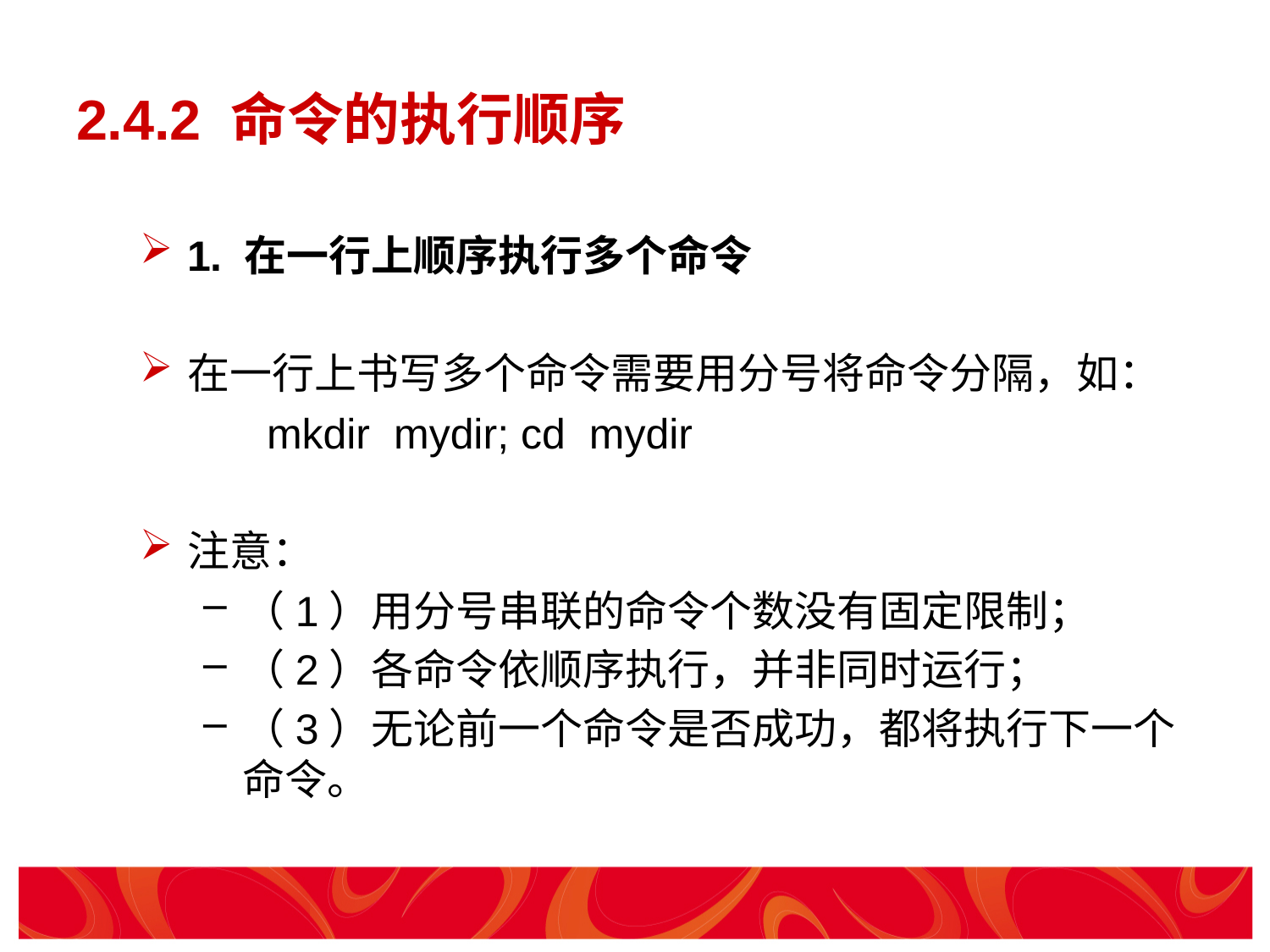

# 2.4.2 命令的执行顺序
1. 在一行上顺序执行多个命令

在一行上书写多个命令需要用分号将命令分隔，如：
	mkdir  mydir; cd  mydir

注意：
（1）用分号串联的命令个数没有固定限制；
（2）各命令依顺序执行，并非同时运行；
（3）无论前一个命令是否成功，都将执行下一个命令。